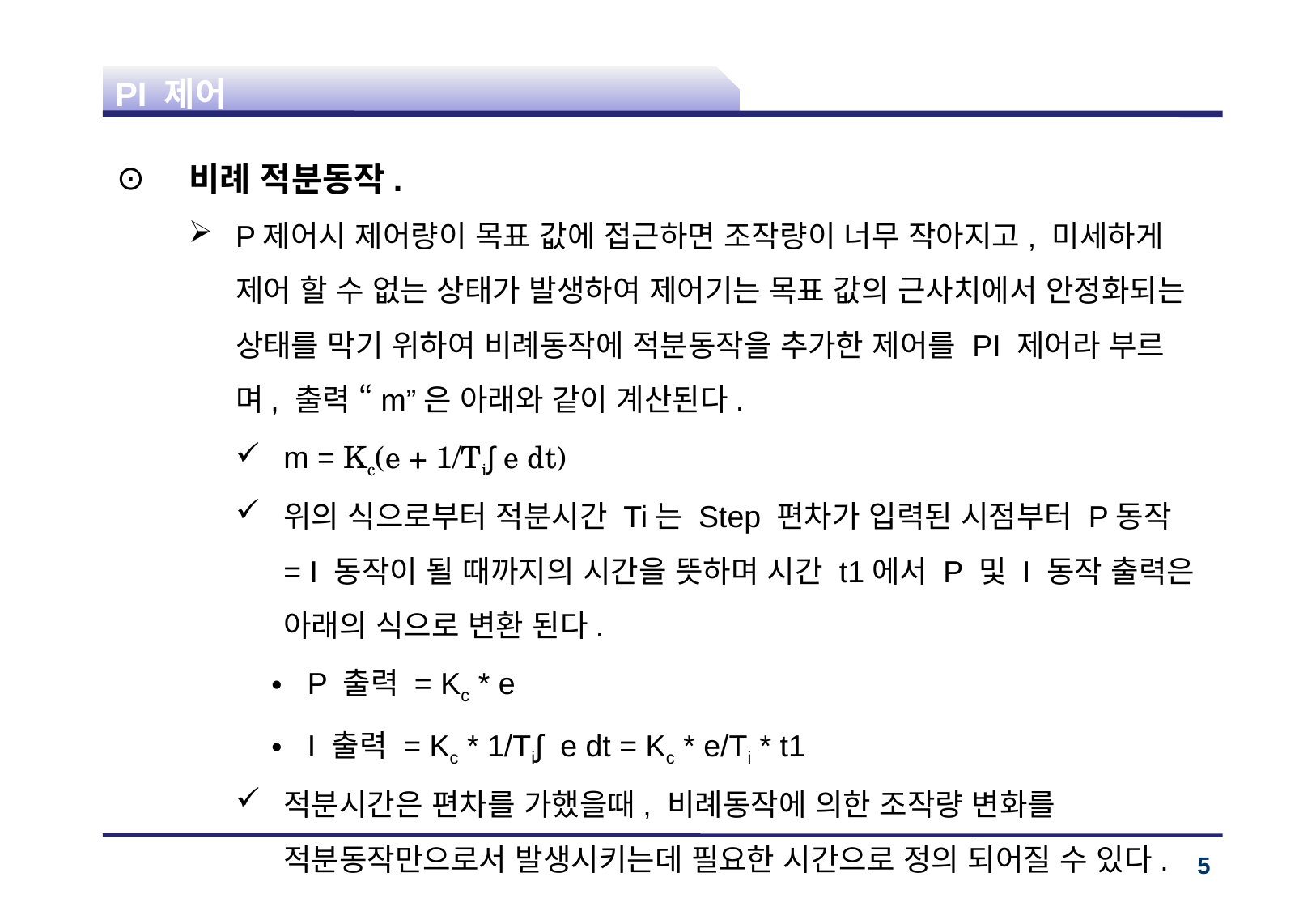

# PI 제어
비례 적분동작.
P제어시 제어량이 목표 값에 접근하면 조작량이 너무 작아지고, 미세하게 제어 할 수 없는 상태가 발생하여 제어기는 목표 값의 근사치에서 안정화되는 상태를 막기 위하여 비례동작에 적분동작을 추가한 제어를 PI 제어라 부르며, 출력 “m”은 아래와 같이 계산된다.
m = Kc(e + 1/Ti∫ e dt)
위의 식으로부터 적분시간 Ti는 Step 편차가 입력된 시점부터 P동작 = I 동작이 될 때까지의 시간을 뜻하며 시간 t1에서 P 및 I 동작 출력은 아래의 식으로 변환 된다.
P 출력 = Kc * e
I 출력 = Kc * 1/Ti∫  e dt = Kc * e/Ti * t1
적분시간은 편차를 가했을때, 비례동작에 의한 조작량 변화를 적분동작만으로서 발생시키는데 필요한 시간으로 정의 되어질 수 있다.